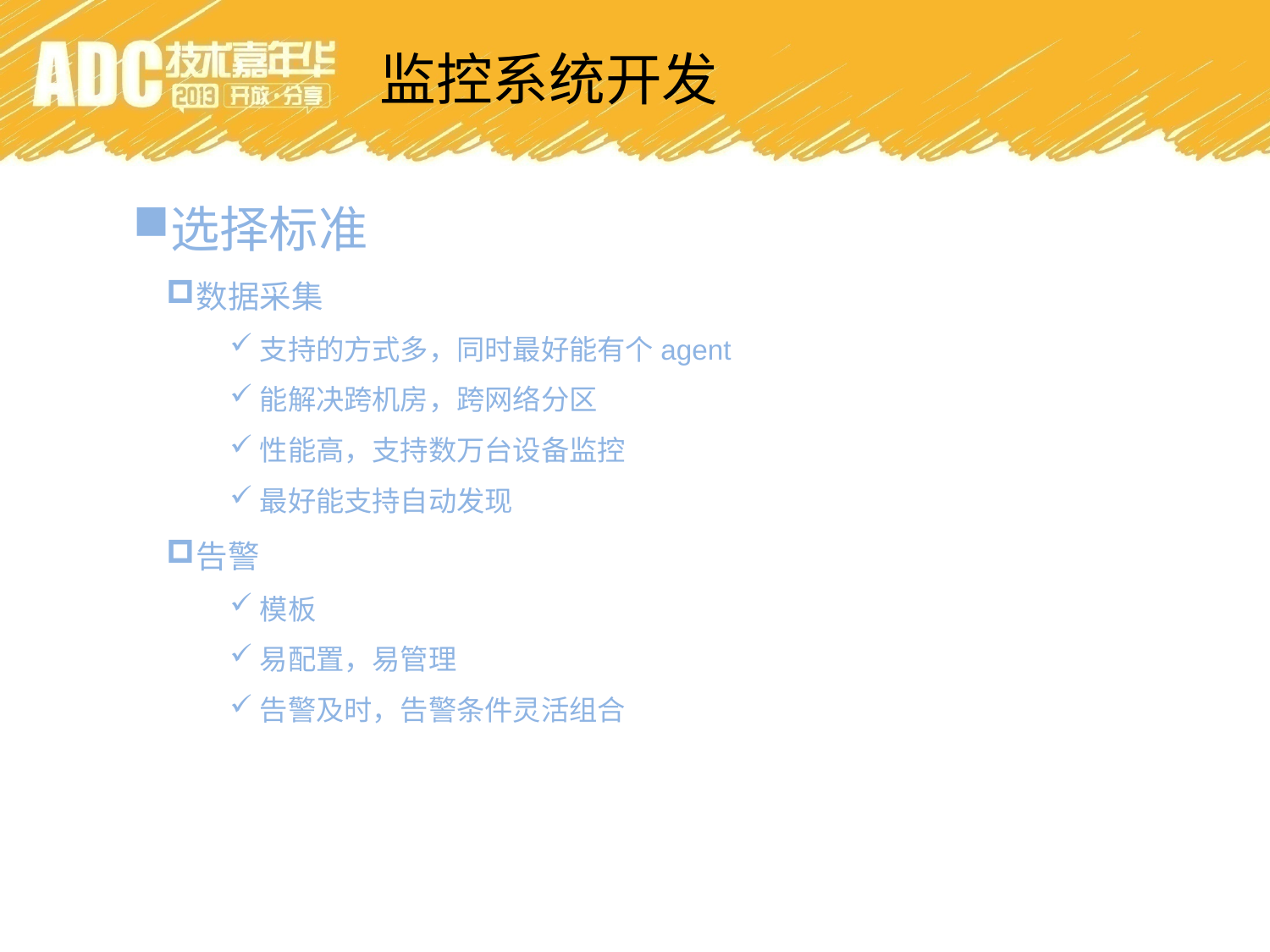

监控系统开发
选择标准
数据采集
支持的方式多，同时最好能有个agent
能解决跨机房，跨网络分区
性能高，支持数万台设备监控
最好能支持自动发现
告警
模板
易配置，易管理
告警及时，告警条件灵活组合